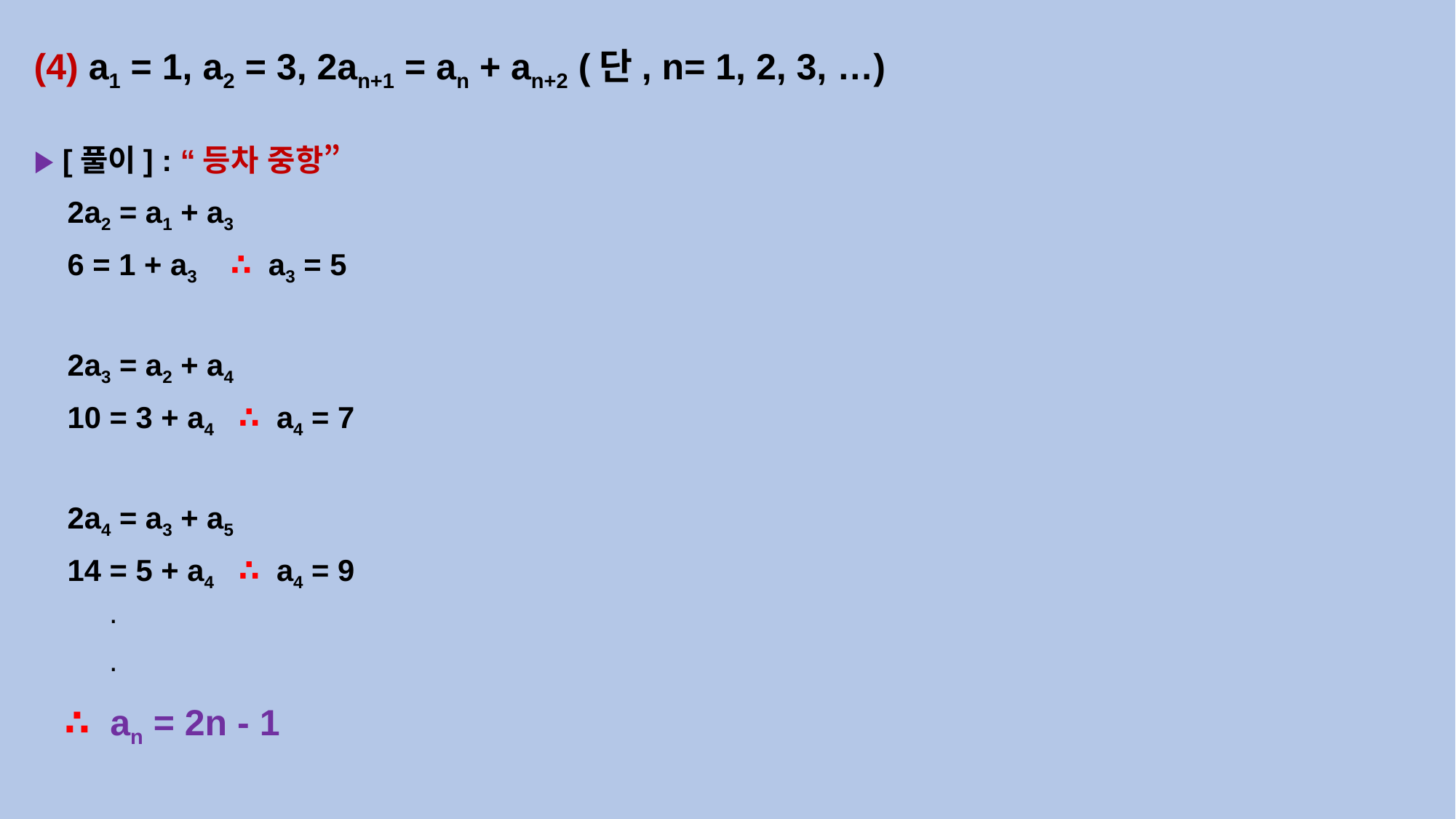

(4) a1 = 1, a2 = 3, 2an+1 = an + an+2 (단, n= 1, 2, 3, …)

▶ [풀이] : “등차 중항”
    2a2 = a1 + a3
    6 = 1 + a3    ∴  a3 = 5

    2a3 = a2 + a4
    10 = 3 + a4     ∴  a4 = 7

    2a4 = a3 + a5
    14 = 5 + a4     ∴  a4 = 9
         ∙
         ∙
   ∴  an = 2n - 1